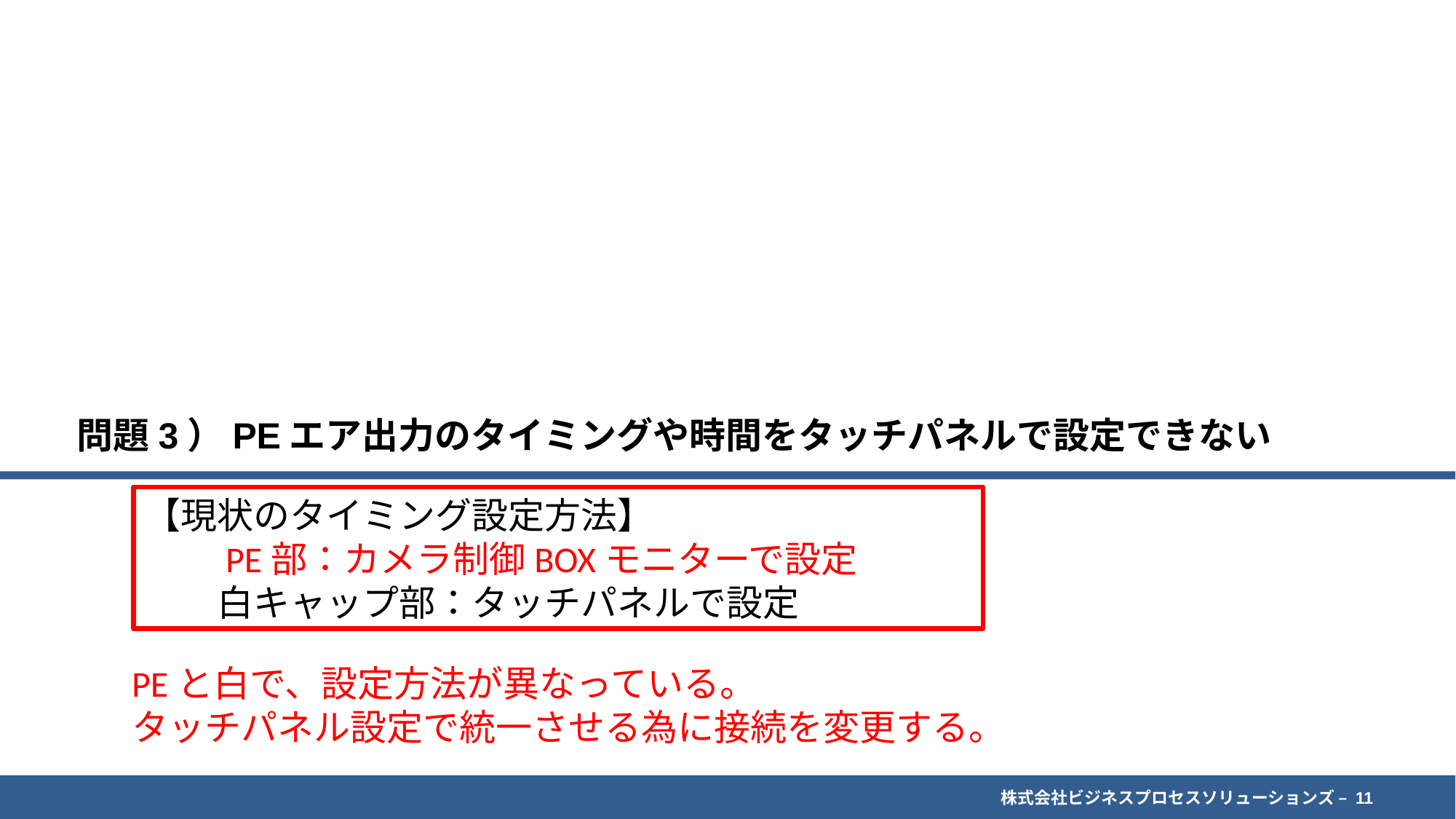

# 問題3）PEエア出力のタイミングや時間をタッチパネルで設定できない
【現状のタイミング設定方法】
　　PE部：カメラ制御BOXモニターで設定
　　白キャップ部：タッチパネルで設定
PEと白で、設定方法が異なっている。
タッチパネル設定で統一させる為に接続を変更する。
株式会社ビジネスプロセスソリューションズ – 11